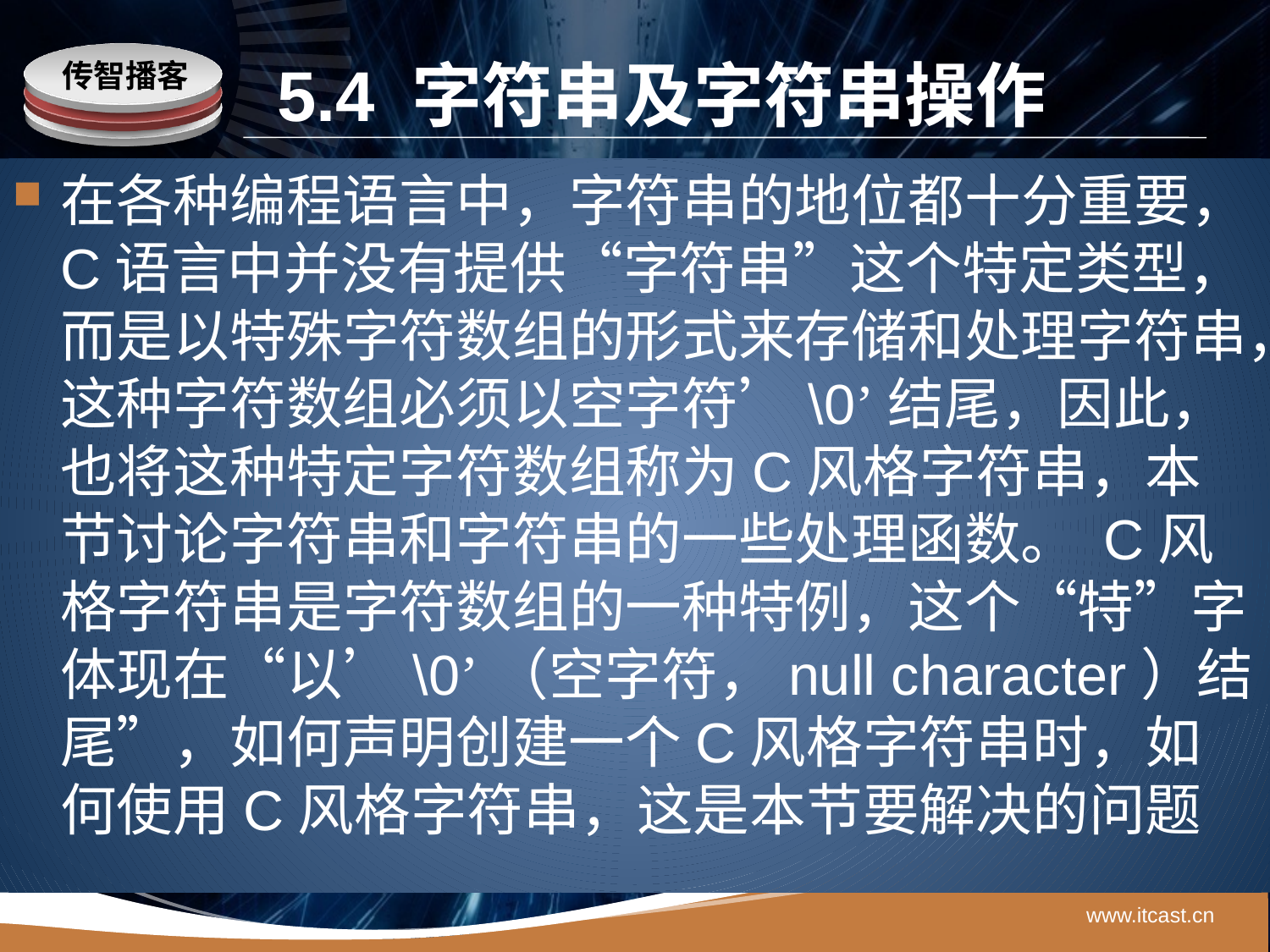

# 5.4 字符串及字符串操作
在各种编程语言中，字符串的地位都十分重要，C语言中并没有提供“字符串”这个特定类型，而是以特殊字符数组的形式来存储和处理字符串，这种字符数组必须以空字符’\0’结尾，因此，也将这种特定字符数组称为C风格字符串，本节讨论字符串和字符串的一些处理函数。 C风格字符串是字符数组的一种特例，这个“特”字体现在“以’\0’（空字符，null character）结尾”，如何声明创建一个C风格字符串时，如何使用C风格字符串，这是本节要解决的问题
www.itcast.cn